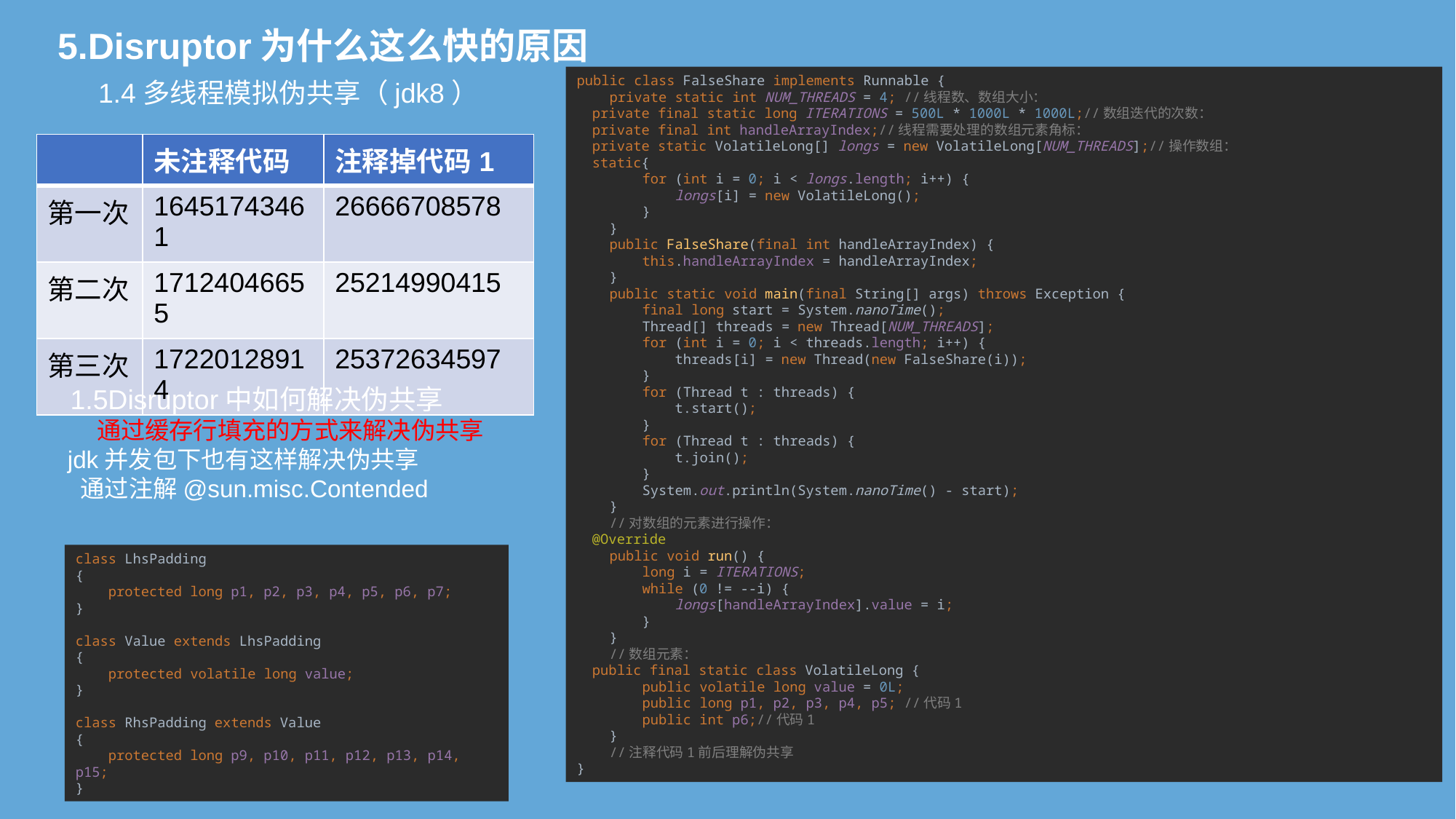

5.Disruptor为什么这么快的原因
public class FalseShare implements Runnable {
    private static int NUM_THREADS = 4; //线程数、数组大小：
    private final static long ITERATIONS = 500L * 1000L * 1000L;//数组迭代的次数：
    private final int handleArrayIndex;//线程需要处理的数组元素角标：
    private static VolatileLong[] longs = new VolatileLong[NUM_THREADS];//操作数组：
    static{
        for (int i = 0; i < longs.length; i++) {
            longs[i] = new VolatileLong();
        }
    }
    public FalseShare(final int handleArrayIndex) {
        this.handleArrayIndex = handleArrayIndex;
    }
    public static void main(final String[] args) throws Exception {
        final long start = System.nanoTime();
        Thread[] threads = new Thread[NUM_THREADS];
        for (int i = 0; i < threads.length; i++) {
            threads[i] = new Thread(new FalseShare(i));
        }
        for (Thread t : threads) {
            t.start();
        }
        for (Thread t : threads) {
            t.join();
        }
        System.out.println(System.nanoTime() - start);
    }
    //对数组的元素进行操作：
    @Override
    public void run() {
        long i = ITERATIONS;
        while (0 != --i) {
            longs[handleArrayIndex].value = i;
        }
    }
    //数组元素：
    public final static class VolatileLong {
        public volatile long value = 0L;
        public long p1, p2, p3, p4, p5; //代码1
        public int p6;//代码1
    }
    //注释代码1前后理解伪共享
}
   1.4多线程模拟伪共享（jdk8）
|  | 未注释代码1 | 注释掉代码1 |
| --- | --- | --- |
| 第一次 | 16451743461 | 26666708578 |
| 第二次 | 17124046655 | 25214990415 |
| 第三次 | 17220128914 | 25372634597 |
   1.5Disruptor中如何解决伪共享
        通过缓存行填充的方式来解决伪共享
   jdk并发包下也有这样解决伪共享
     通过注解@sun.misc.Contended
class LhsPadding
{
    protected long p1, p2, p3, p4, p5, p6, p7;
}
class Value extends LhsPadding
{
    protected volatile long value;
}
class RhsPadding extends Value
{
    protected long p9, p10, p11, p12, p13, p14, p15;
}